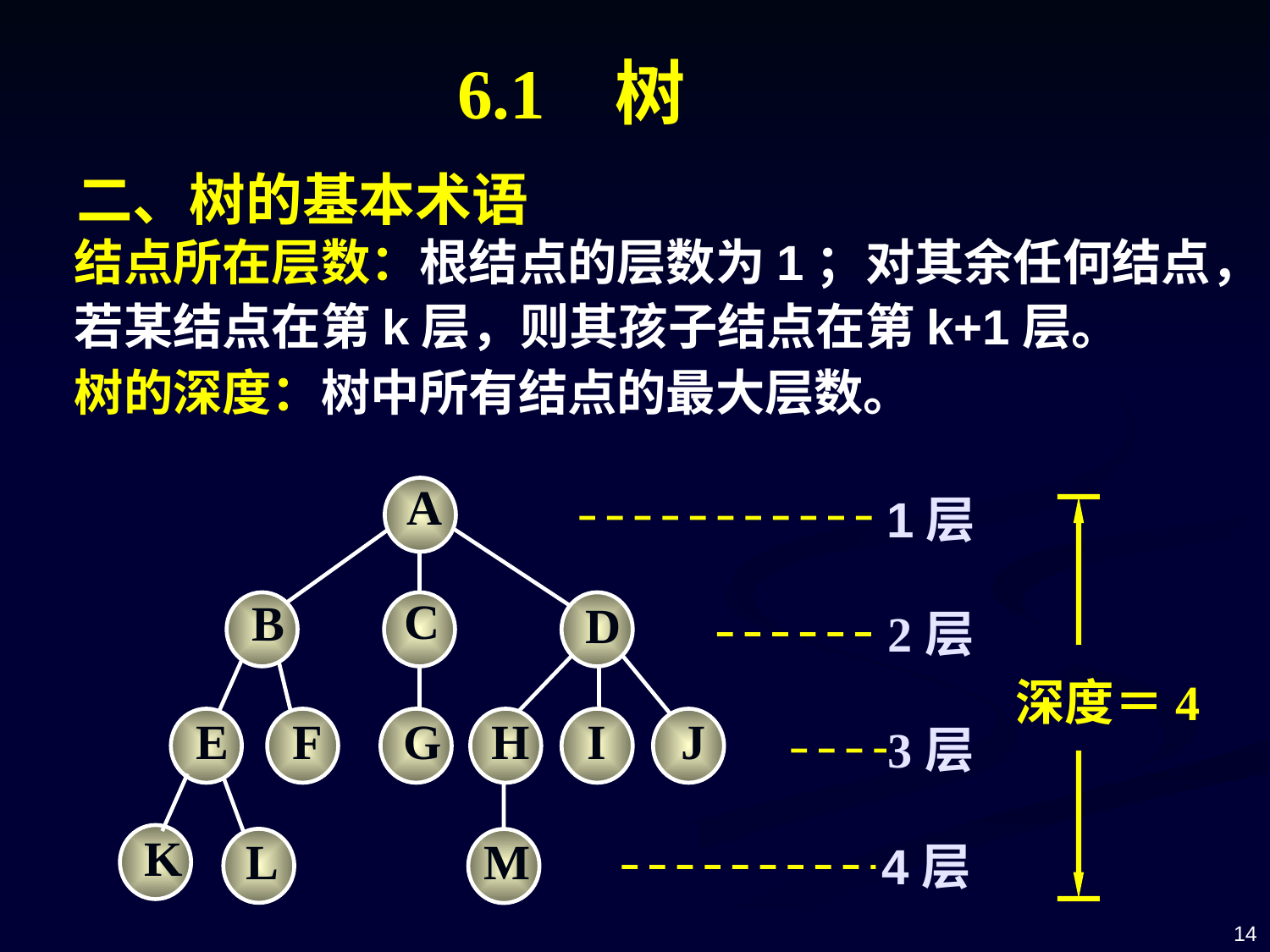

6.1   树
二、树的基本术语
结点所在层数：根结点的层数为1；对其余任何结点，若某结点在第k层，则其孩子结点在第k+1层。
树的深度：树中所有结点的最大层数。

A

1层

2层

3层

深度＝4

C

B

D

E
F
G
H
I
J

K

4层

L
M
14